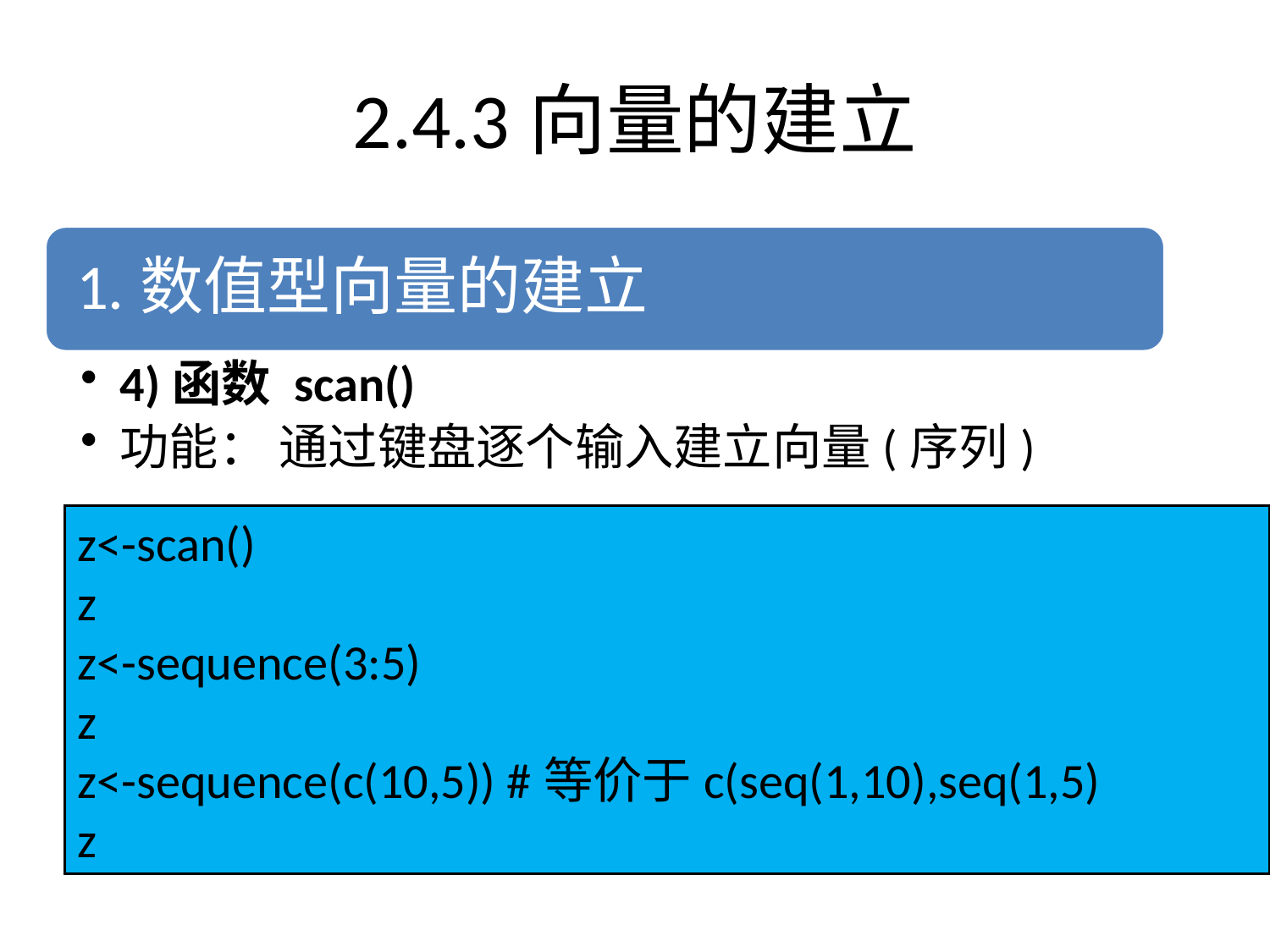

# 2.4.3向量的建立
1.数值型向量的建立
4)函数 scan()
功能： 通过键盘逐个输入建立向量(序列)
z<-scan()
z
z<-sequence(3:5)
z
z<-sequence(c(10,5)) #等价于c(seq(1,10),seq(1,5)
z